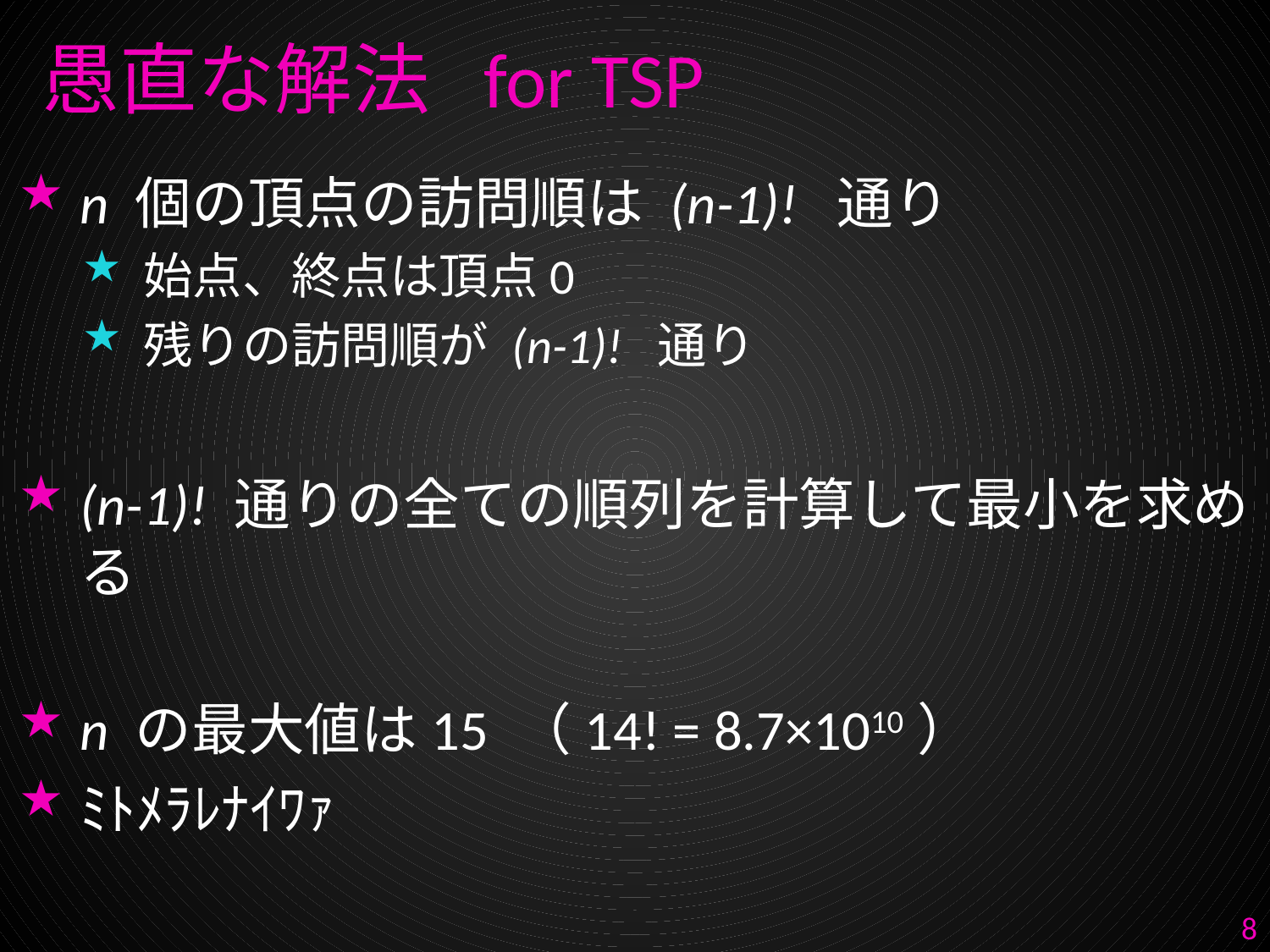

# 愚直な解法  for TSP
n 個の頂点の訪問順は (n-1)!  通り
始点、終点は頂点0
残りの訪問順が (n-1)!  通り

(n-1)! 通りの全ての順列を計算して最小を求める

n の最大値は15 （14! = 8.7×1010）
ﾐﾄﾒﾗﾚﾅｲﾜｧ

8